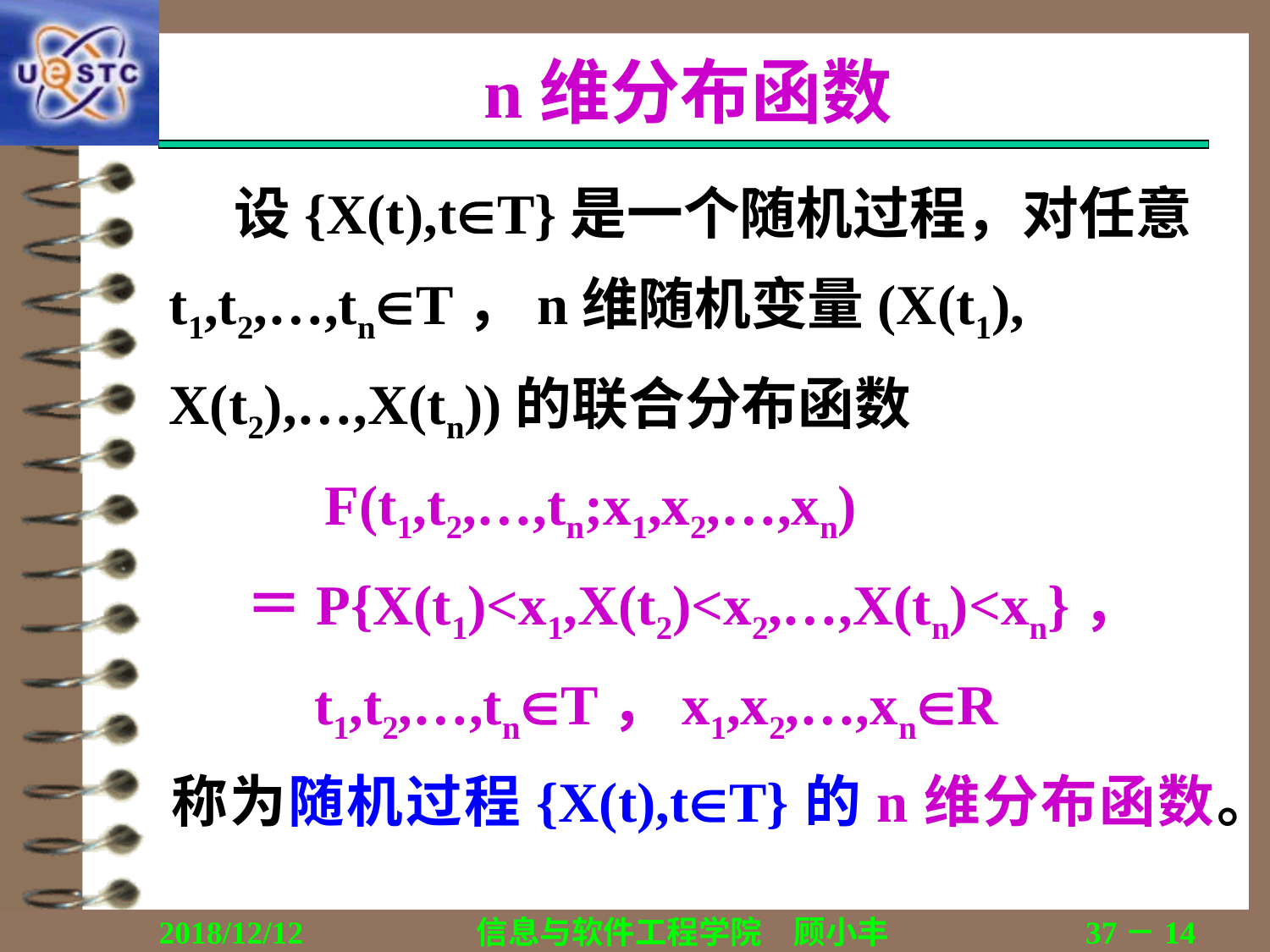

# n维分布函数
	    设{X(t),t∈T}是一个随机过程，对任意t1,t2,…,tn∈T，n维随机变量(X(t1),
	X(t2),…,X(tn))的联合分布函数
		  F(t1,t2,…,tn;x1,x2,…,xn)
	＝P{X(t1)<x1,X(t2)<x2,…,X(tn)<xn}，
t1,t2,…,tn∈T，x1,x2,…,xn∈R
	称为随机过程{X(t),t∈T}的n维分布函数。
2018/12/12
信息与软件工程学院　顾小丰
37－14